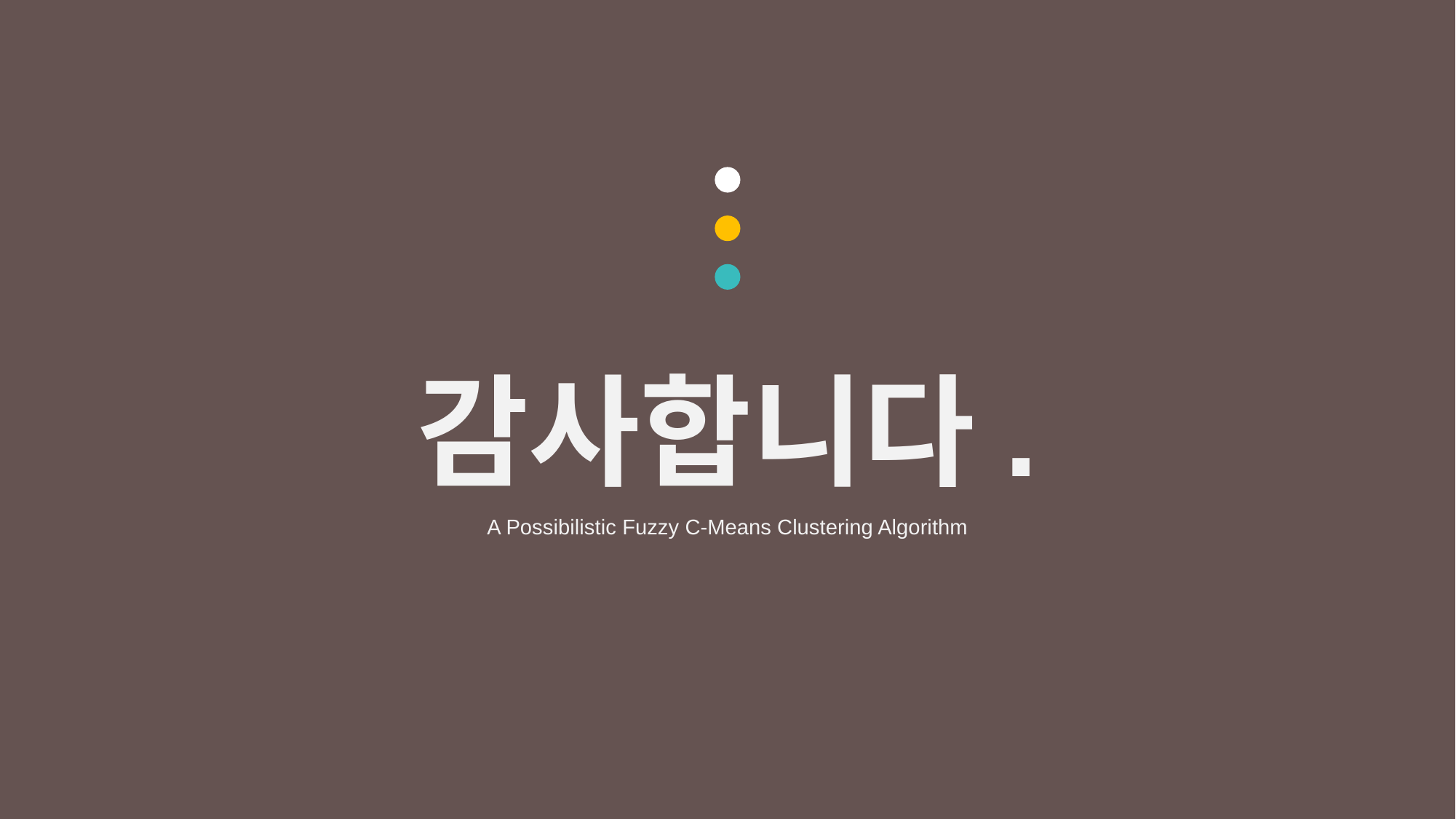

감사합니다.
A Possibilistic Fuzzy C-Means Clustering Algorithm